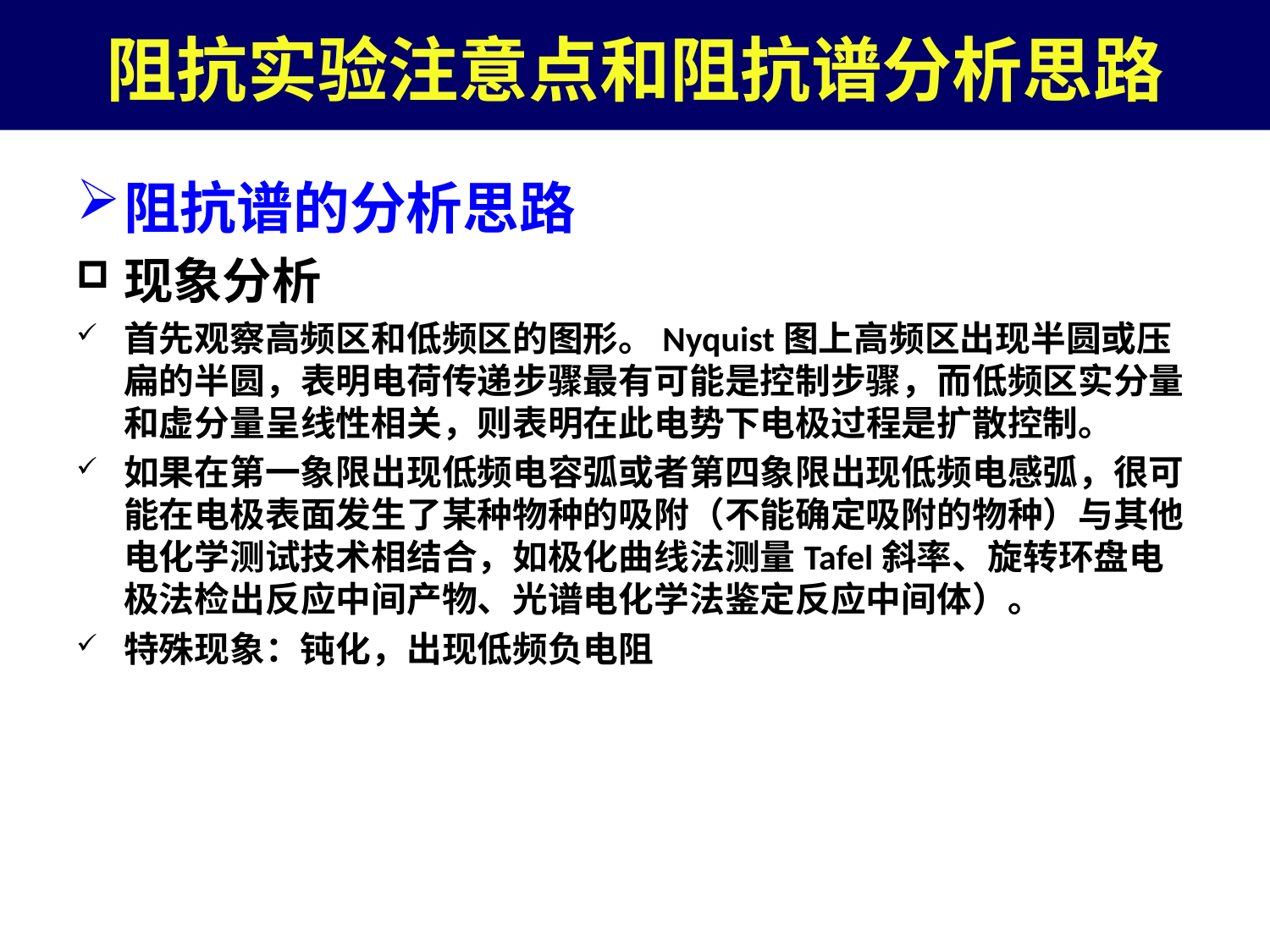

阻抗实验注意点和阻抗谱分析思路
阻抗谱的分析思路
现象分析
首先观察高频区和低频区的图形。Nyquist图上高频区出现半圆或压扁的半圆，表明电荷传递步骤最有可能是控制步骤，而低频区实分量和虚分量呈线性相关，则表明在此电势下电极过程是扩散控制。
如果在第一象限出现低频电容弧或者第四象限出现低频电感弧，很可能在电极表面发生了某种物种的吸附（不能确定吸附的物种）与其他电化学测试技术相结合，如极化曲线法测量Tafel斜率、旋转环盘电极法检出反应中间产物、光谱电化学法鉴定反应中间体）。
特殊现象：钝化，出现低频负电阻